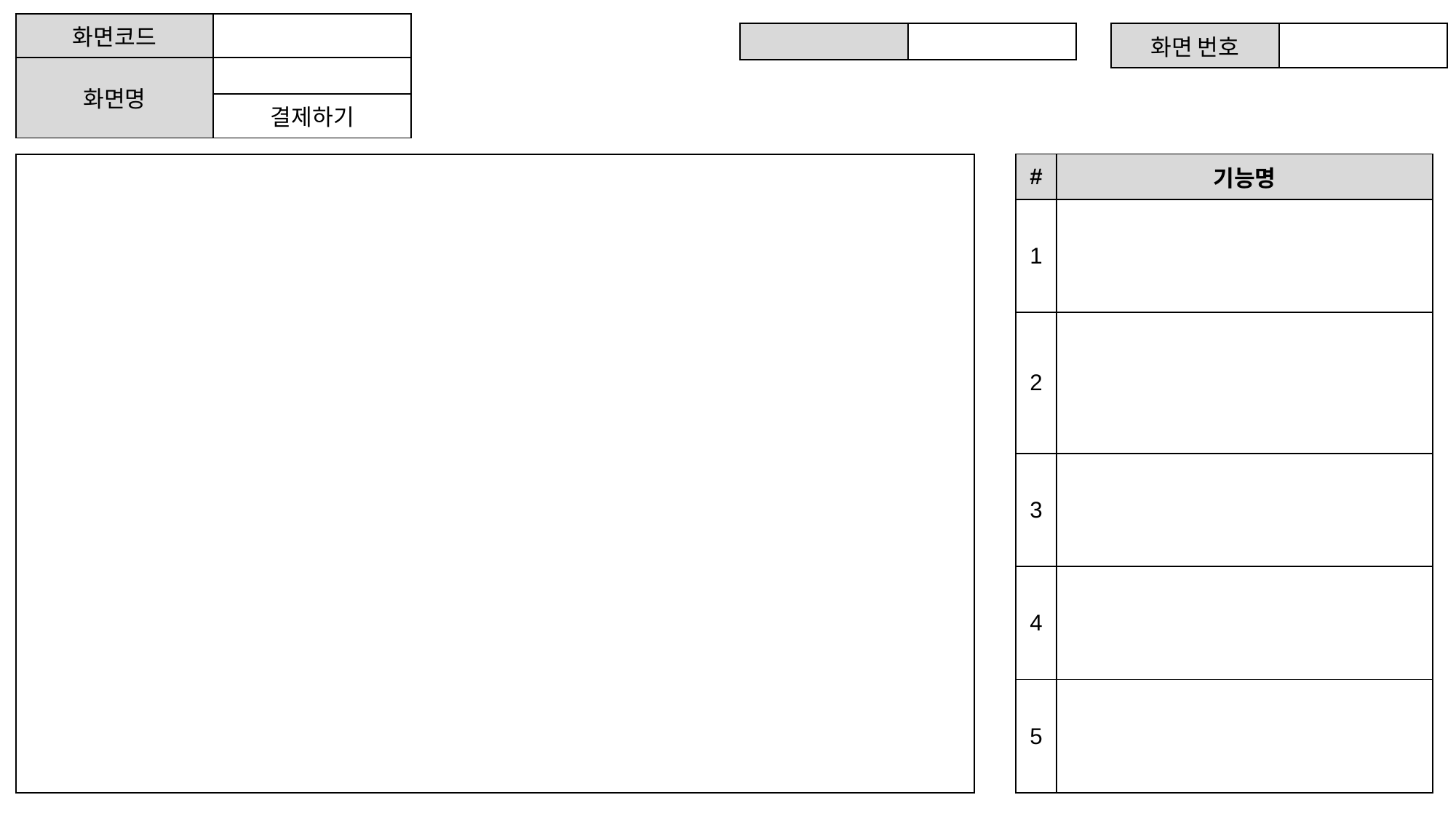

| 화면코드 |  |
| --- | --- |
| 화면명 |  |
|  | 결제하기 |
|  |  |
| --- | --- |
| 화면 번호 |  |
| --- | --- |

| # | 기능명 |
| --- | --- |
| 1 |  |
| 2 |  |
| 3 |  |
| 4 |  |
| 5 |  |